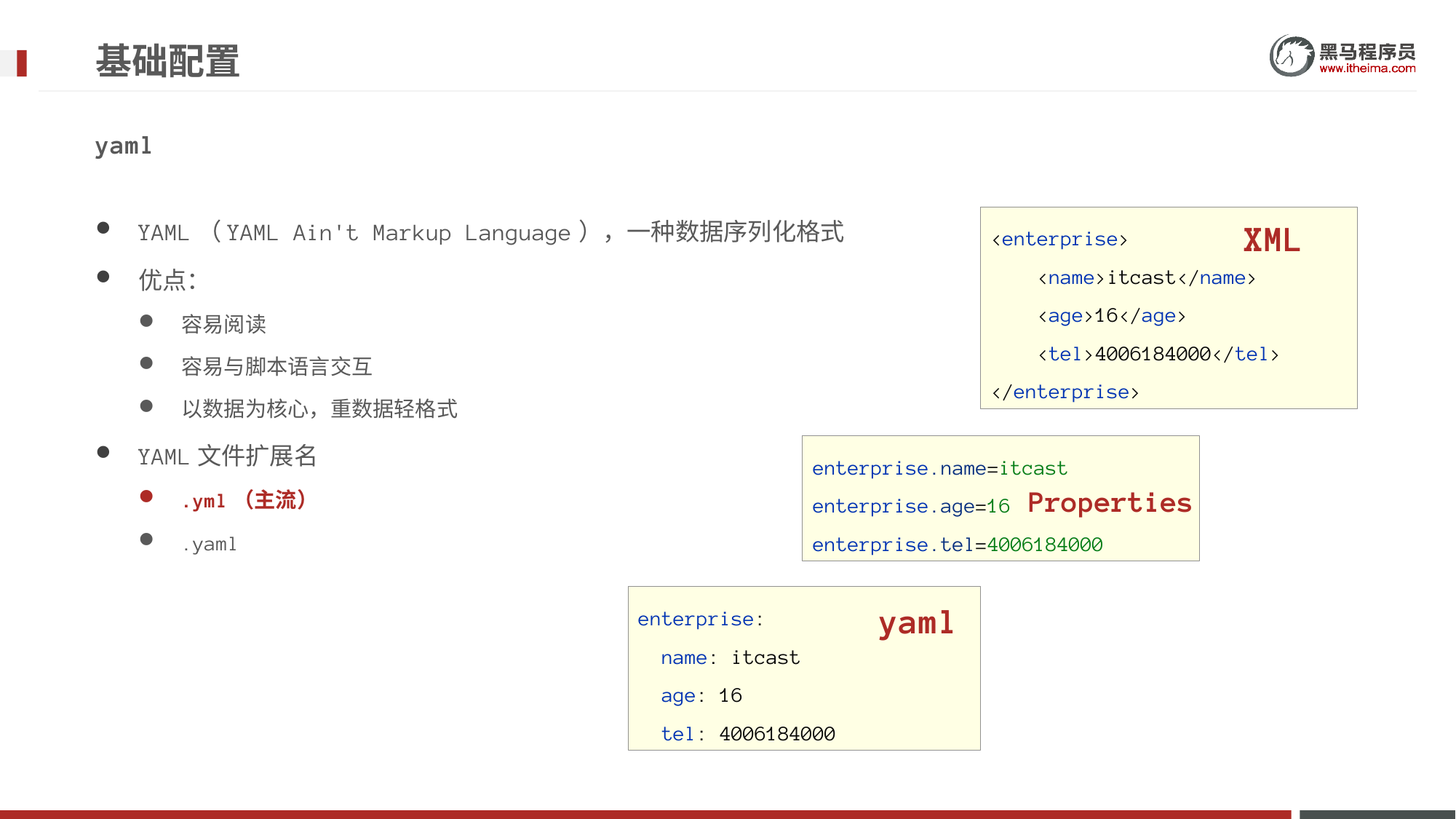

# 基础配置
yaml
YAML（YAML Ain't Markup Language），一种数据序列化格式
优点：
容易阅读
容易与脚本语言交互
以数据为核心，重数据轻格式
YAML文件扩展名
.yml（主流）
.yaml
XML
<enterprise>
    <name>itcast</name>
    <age>16</age>
    <tel>4006184000</tel>
</enterprise>
enterprise.name=itcast
enterprise.age=16
enterprise.tel=4006184000
Properties
enterprise:
  name: itcast
  age: 16
  tel: 4006184000
yaml